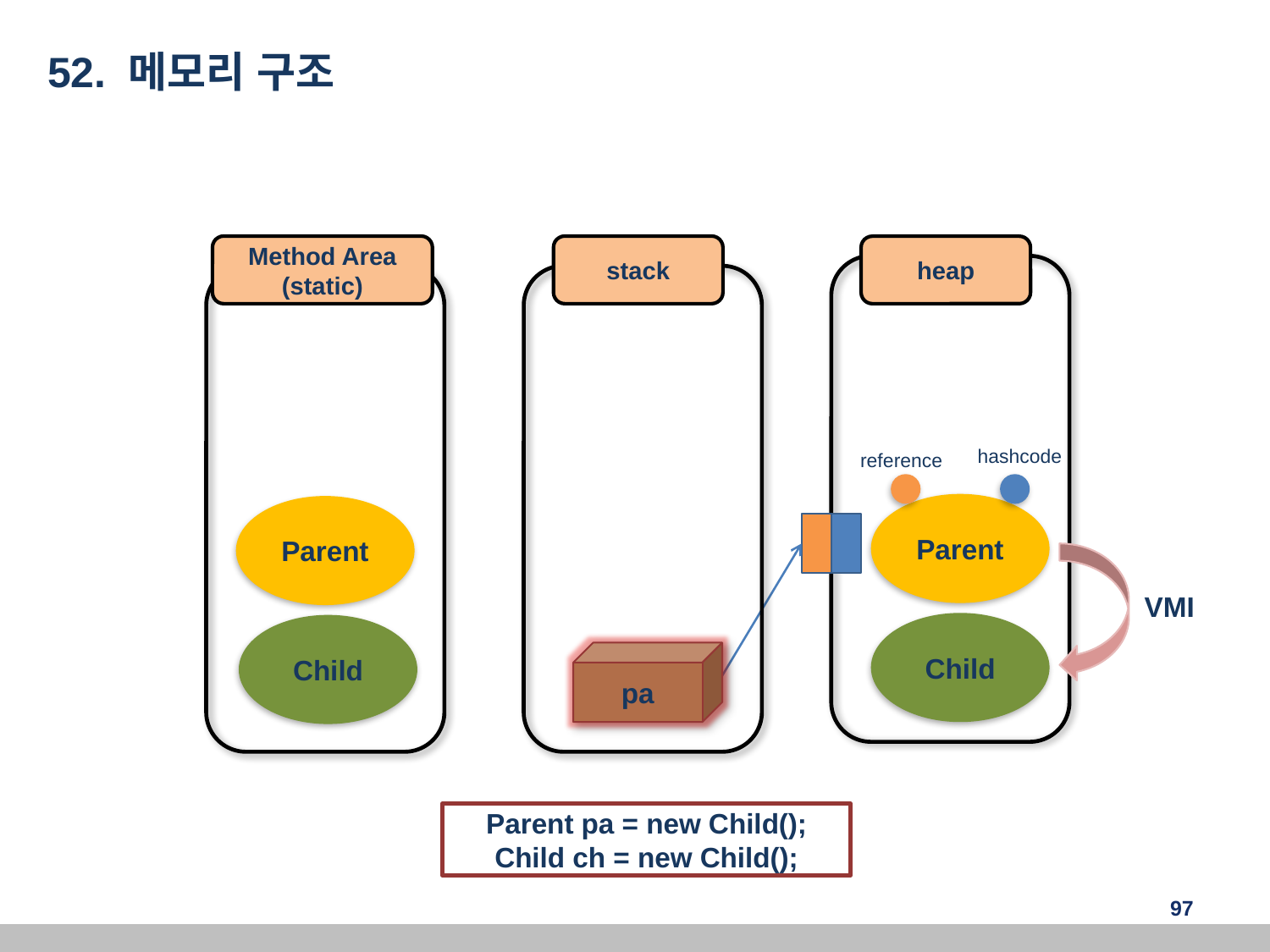

52. 메모리 구조
Method Area
(static)

Parent
stack

pa
hashcode
reference

Parent
Child
Child

VMI

Parent pa = new Child();
Child ch = new Child();
heap

97